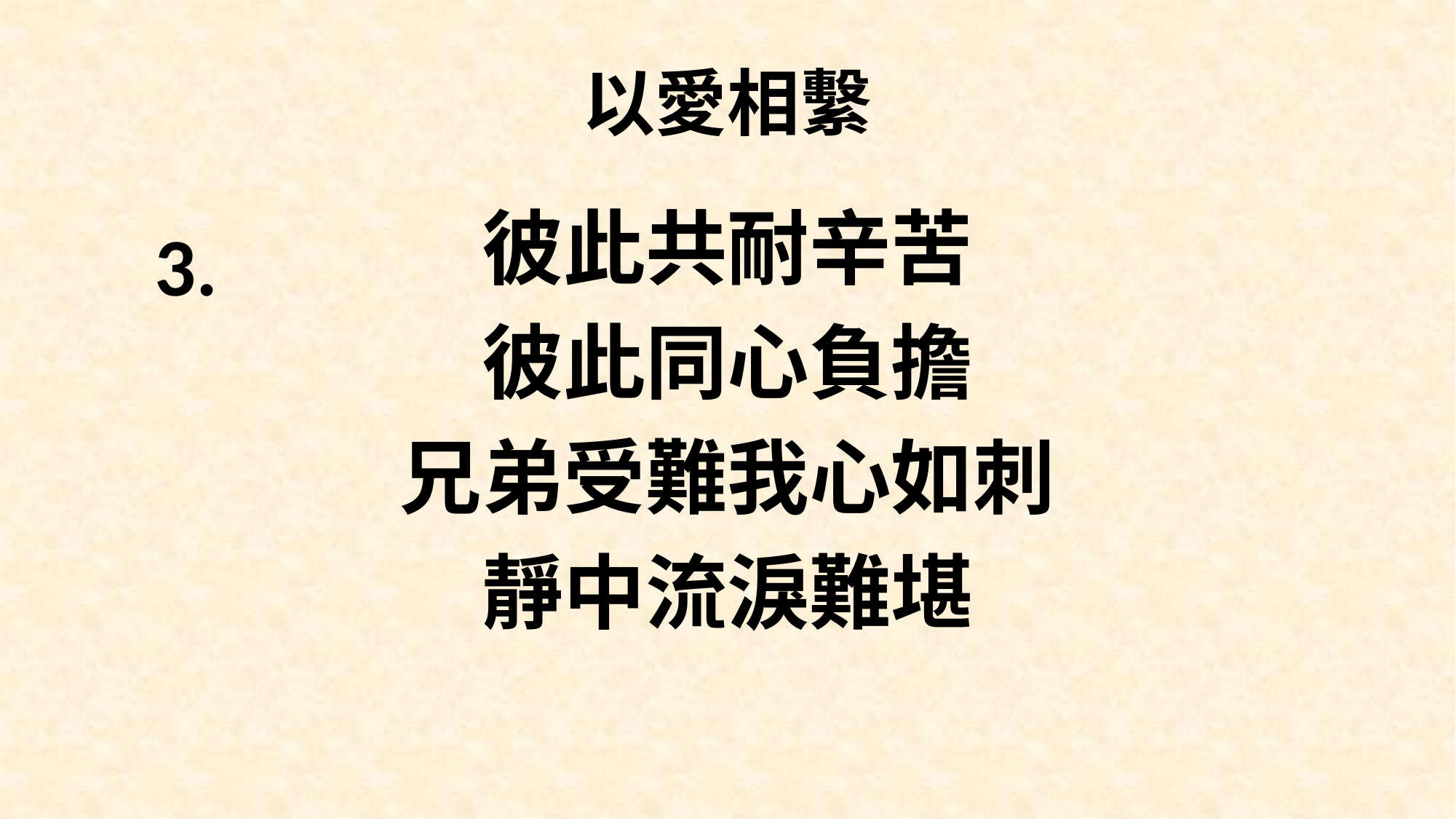

# 以愛相繫
彼此共耐辛苦
彼此同心負擔
兄弟受難我心如刺
靜中流淚難堪
3.